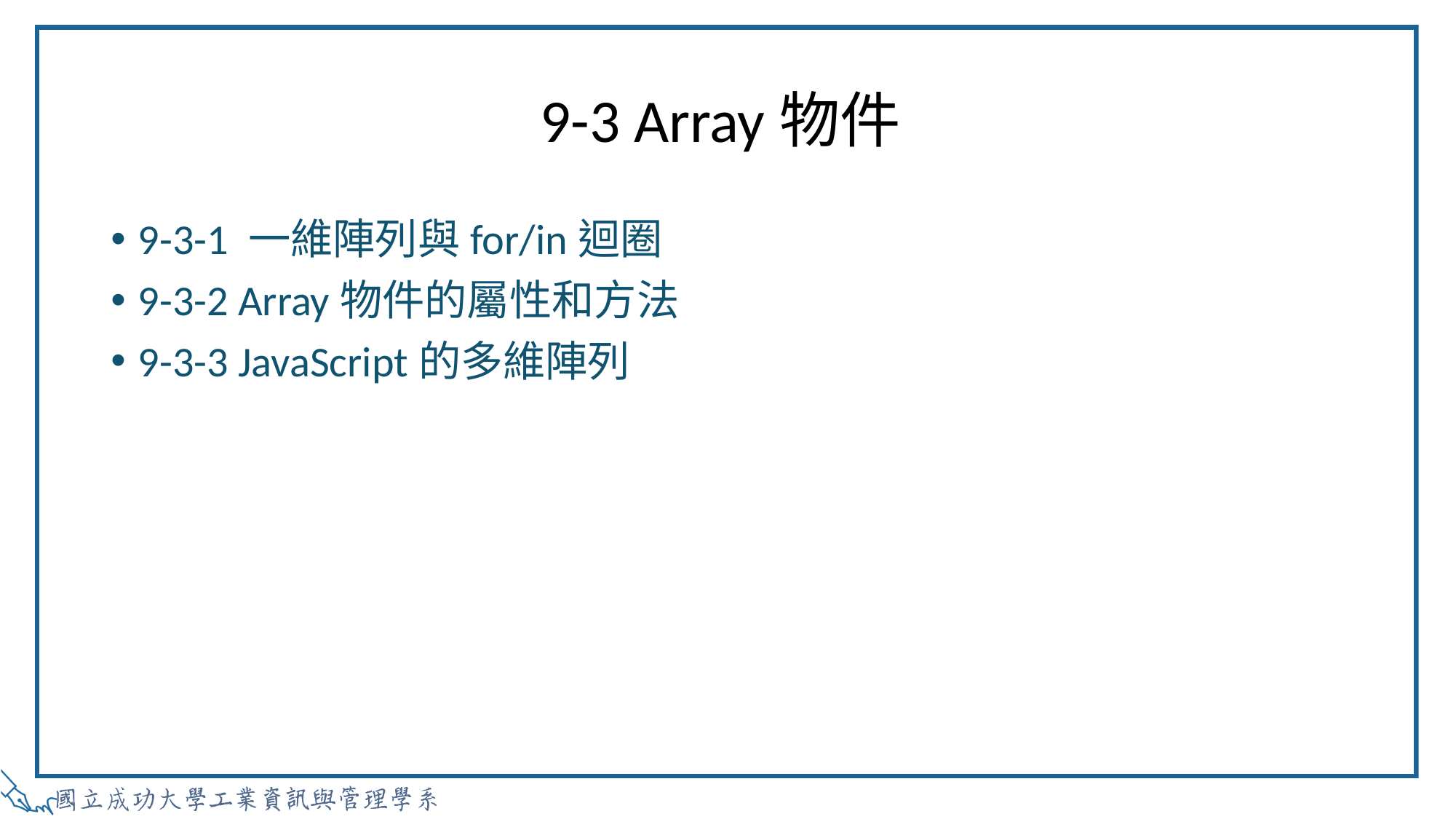

# 9-3 Array物件
9-3-1 一維陣列與for/in迴圈
9-3-2 Array物件的屬性和方法
9-3-3 JavaScript的多維陣列